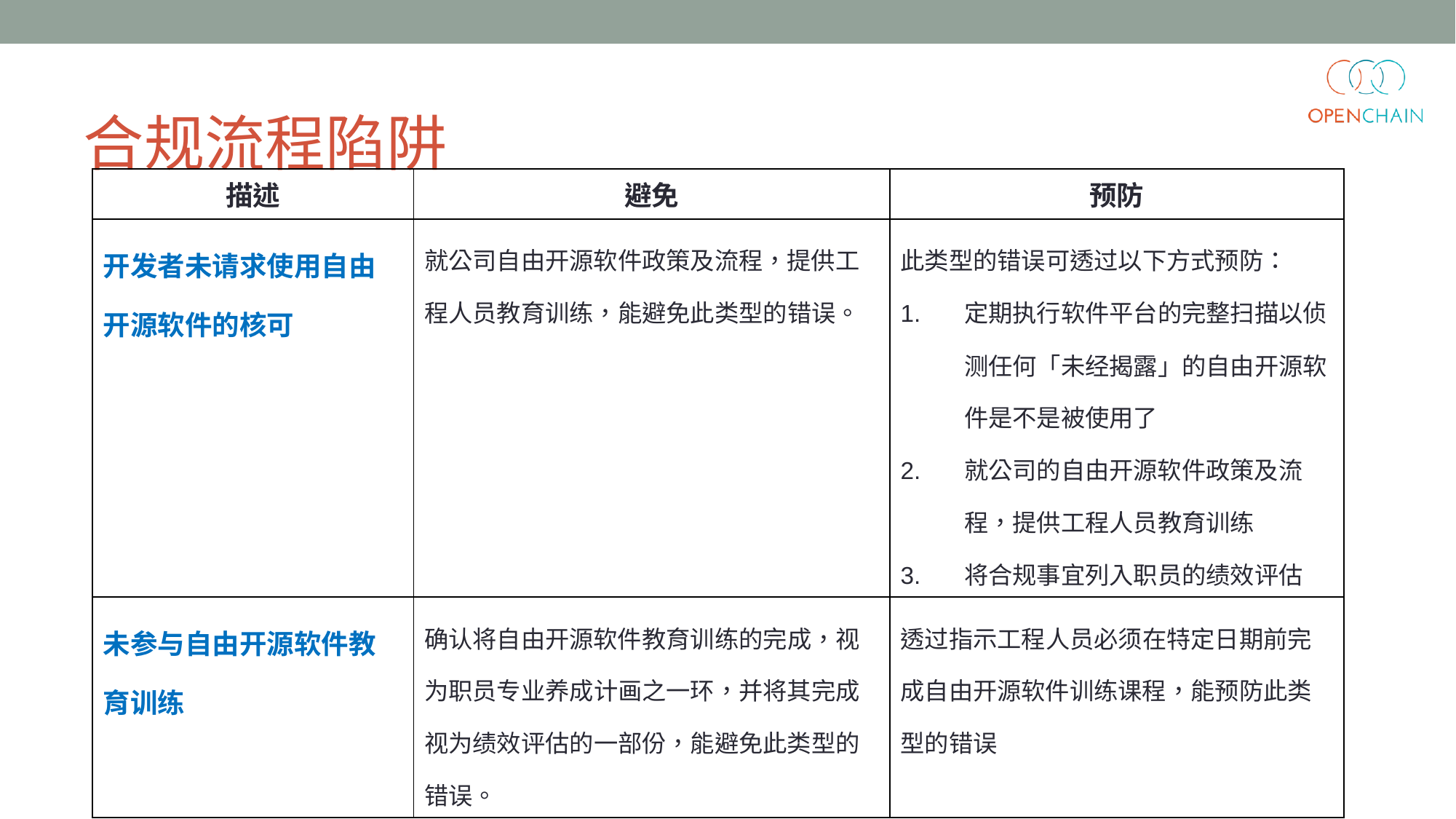

# 合规流程陷阱
| 描述 | 避免 | 预防 |
| --- | --- | --- |
| 开发者未请求使用自由开源软件的核可 | 就公司自由开源软件政策及流程，提供工程人员教育训练，能避免此类型的错误。 | 此类型的错误可透过以下方式预防： 定期执行软件平台的完整扫描以侦测任何「未经揭露」的自由开源软件是不是被使用了 就公司的自由开源软件政策及流程，提供工程人员教育训练 将合规事宜列入职员的绩效评估 |
| 未参与自由开源软件教育训练 | 确认将自由开源软件教育训练的完成，视为职员专业养成计画之一环，并将其完成视为绩效评估的一部份，能避免此类型的错误。 | 透过指示工程人员必须在特定日期前完成自由开源软件训练课程，能预防此类型的错误 |